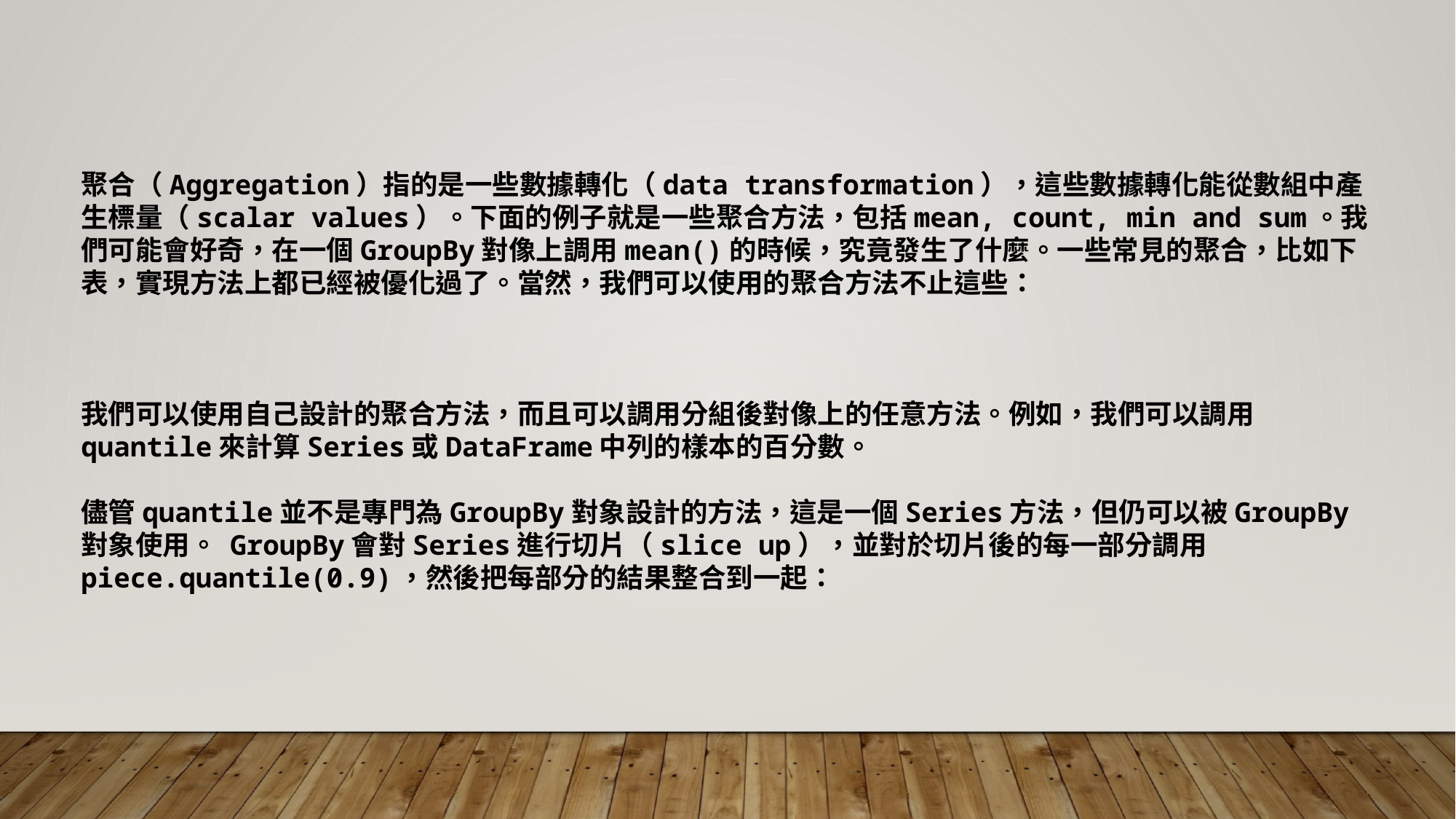

聚合（Aggregation）指的是一些數據轉化（data transformation），這些數據轉化能從數組中產生標量（scalar values）。下面的例子就是一些聚合方法，包括mean, count, min and sum。我們可能會好奇，在一個GroupBy對像上調用mean()的時候，究竟發生了什麼。一些常見的聚合，比如下表，實現方法上都已經被優化過了。當然，我們可以使用的聚合方法不止這些：

我們可以使用自己設計的聚合方法，而且可以調用分組後對像上的任意方法。例如，我們可以調用quantile來計算Series或DataFrame中列的樣本的百分數。

儘管quantile並不是專門為GroupBy對象設計的方法，這是一個Series方法，但仍可以被GroupBy對象使用。 GroupBy會對Series進行切片（slice up），並對於切片後的每一部分調用piece.quantile(0.9)，然後把每部分的結果整合到一起：